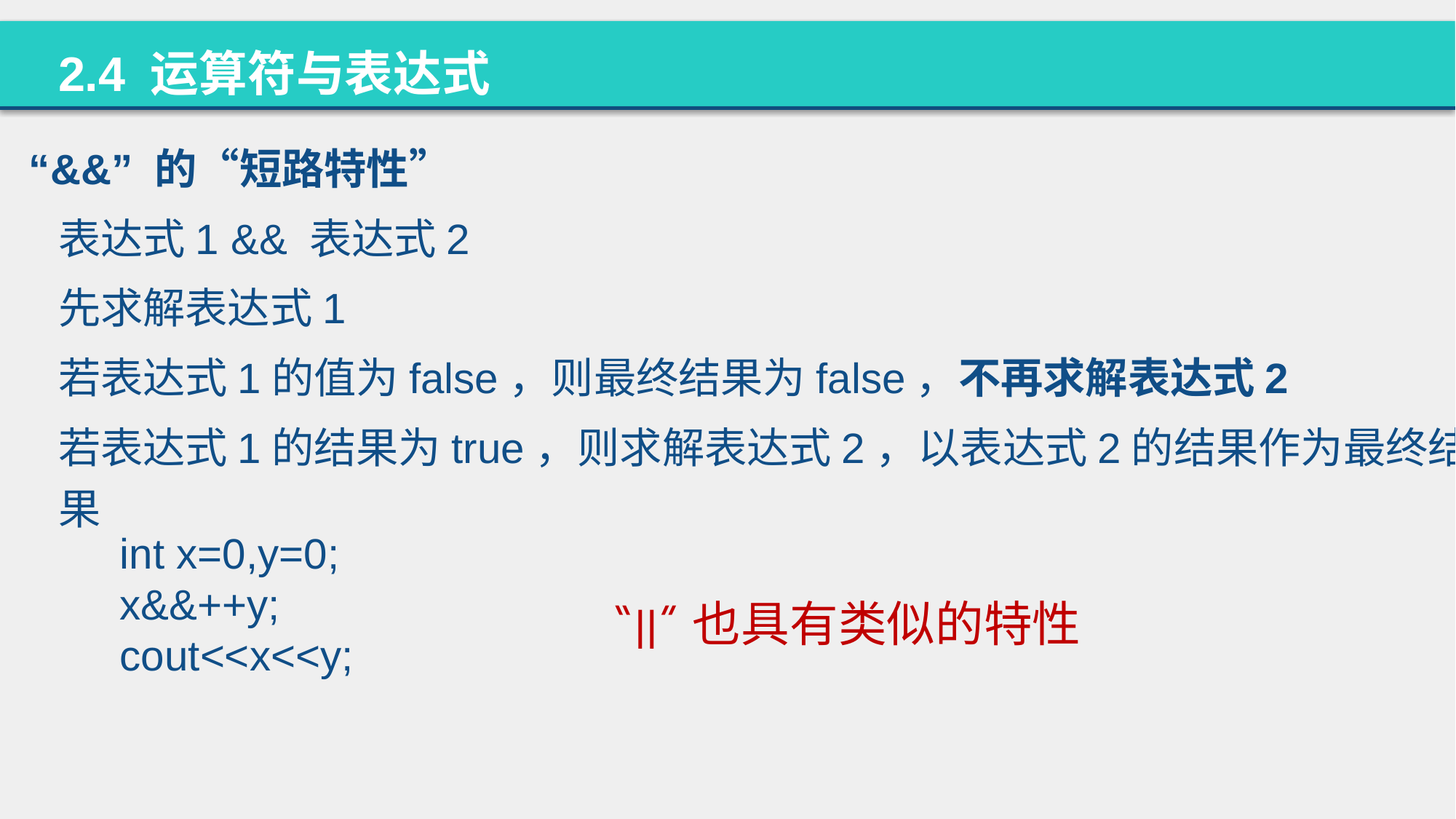

2.4 运算符与表达式
“&&” 的“短路特性”

表达式1 && 表达式2
先求解表达式1
若表达式1的值为false，则最终结果为false，不再求解表达式2
若表达式1的结果为true，则求解表达式2，以表达式2的结果作为最终结果

	int x=0,y=0;
	x&&++y;
	cout<<x<<y;
“||”也具有类似的特性